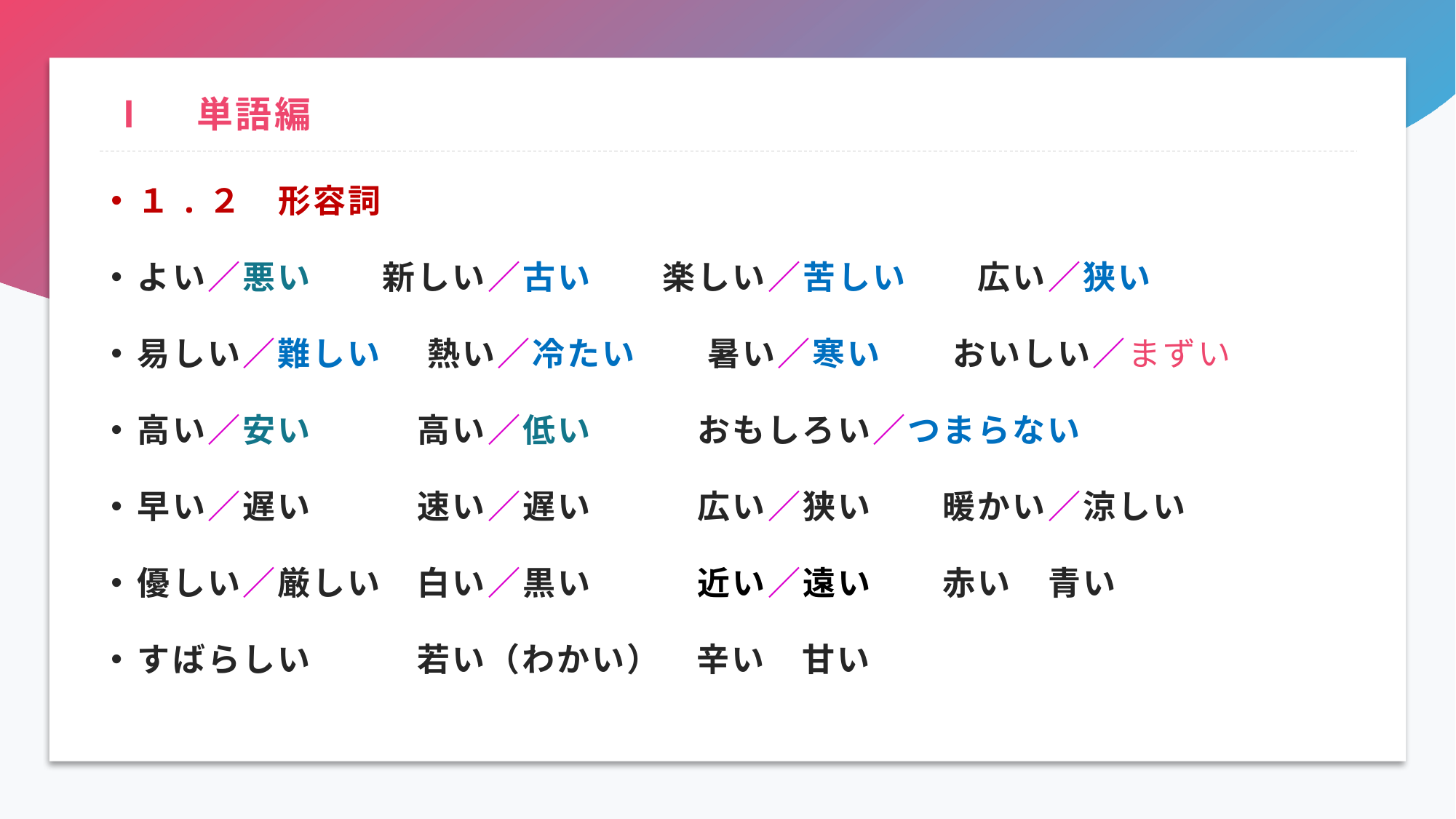

# Ⅰ　単語編
１.２　形容詞
よい／悪い　　新しい／古い　　楽しい／苦しい　　広い／狭い
易しい／難しい　 熱い／冷たい　　暑い／寒い　　おいしい／まずい
高い／安い　　　高い／低い　　　おもしろい／つまらない
早い／遅い　　　速い／遅い　　　広い／狭い　　暖かい／涼しい
優しい／厳しい　白い／黒い　　　近い／遠い　　赤い　青い
すばらしい　　　若い（わかい）　辛い　甘い